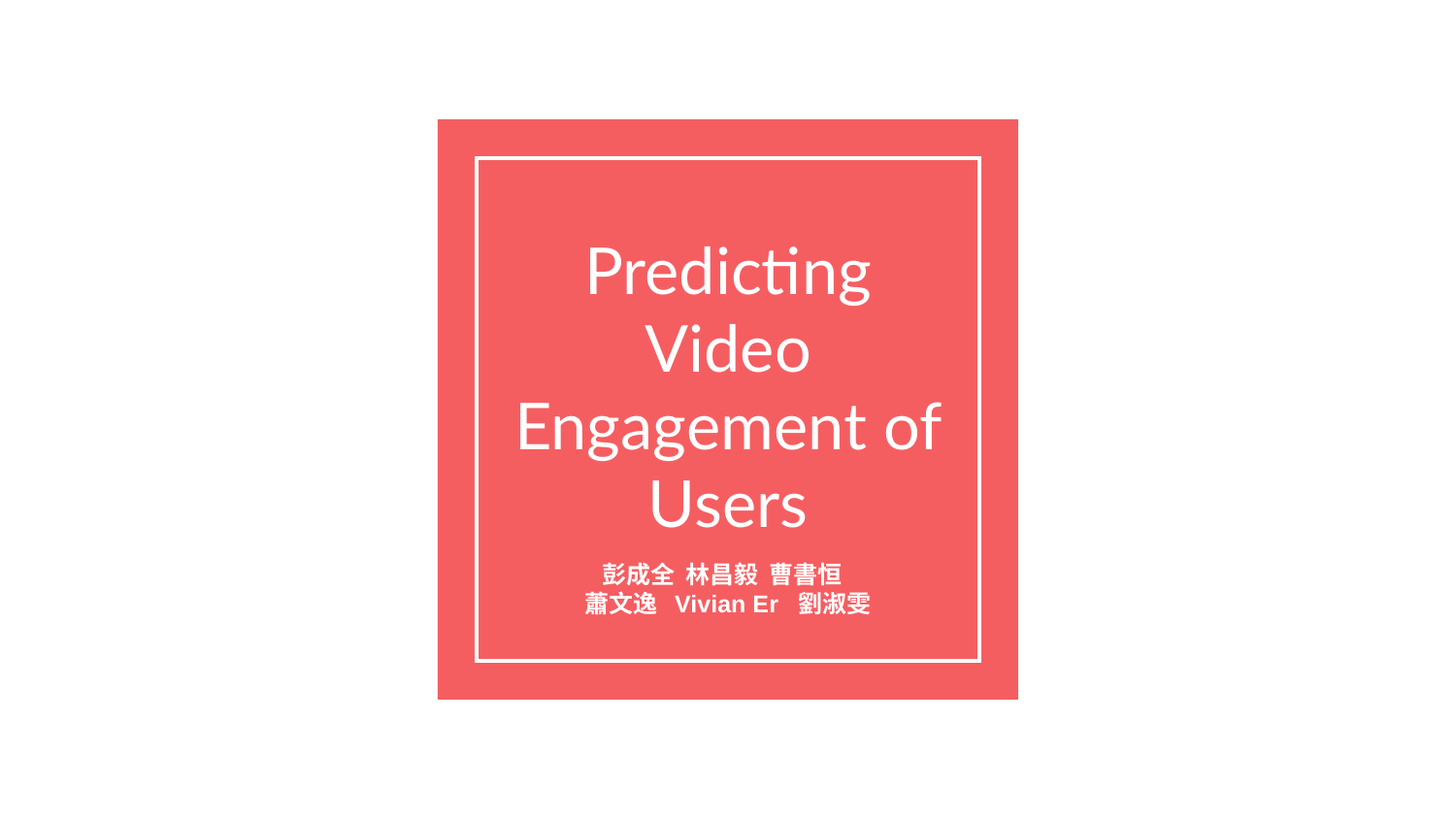

# Predicting Video Engagement of Users
彭成全  林昌毅  曹書恒
蕭文逸  Vivian Er  劉淑雯